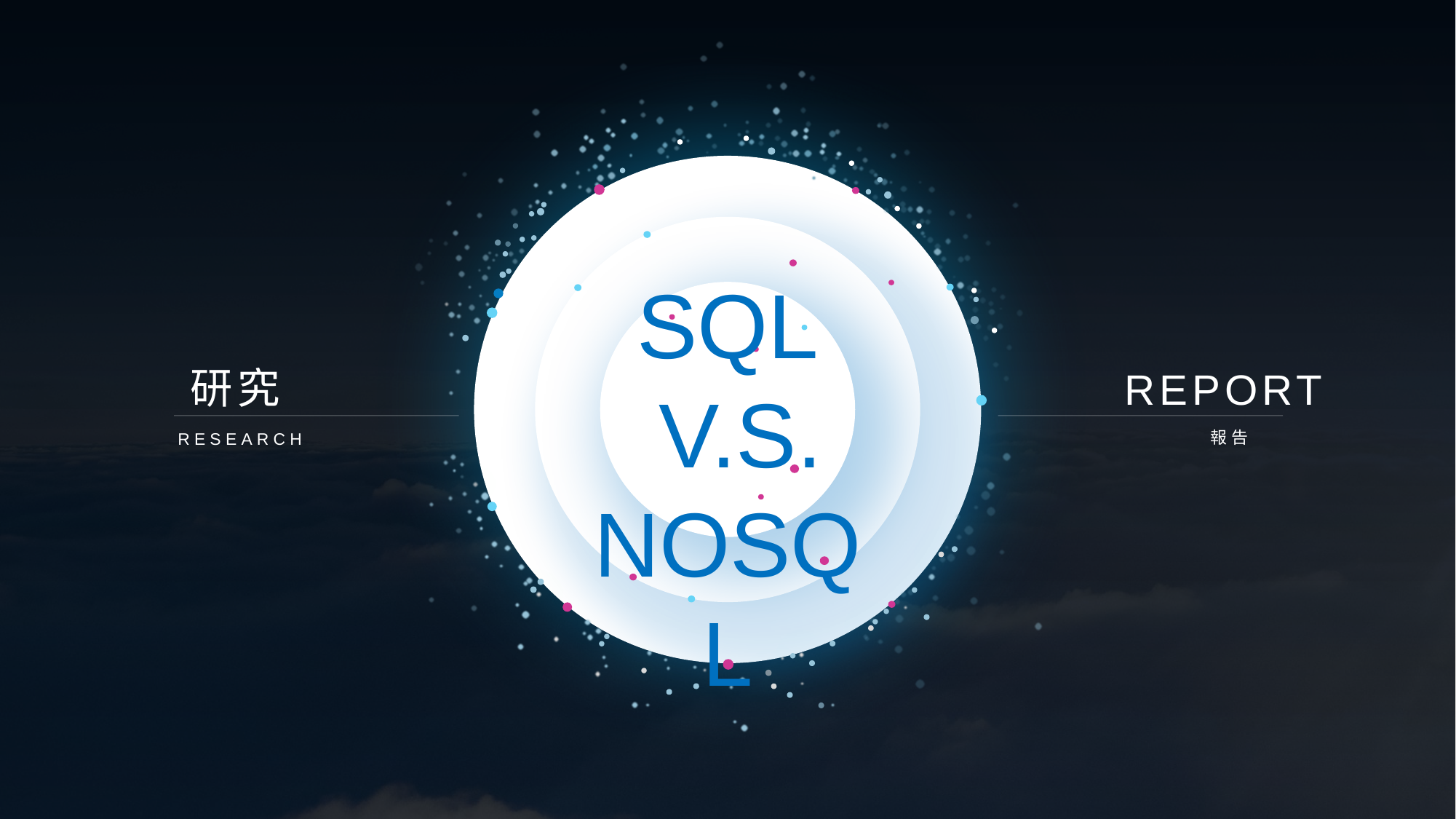

SQL
 V.S. NOSQL

研究
REPORT

 報告
 RESEARCH